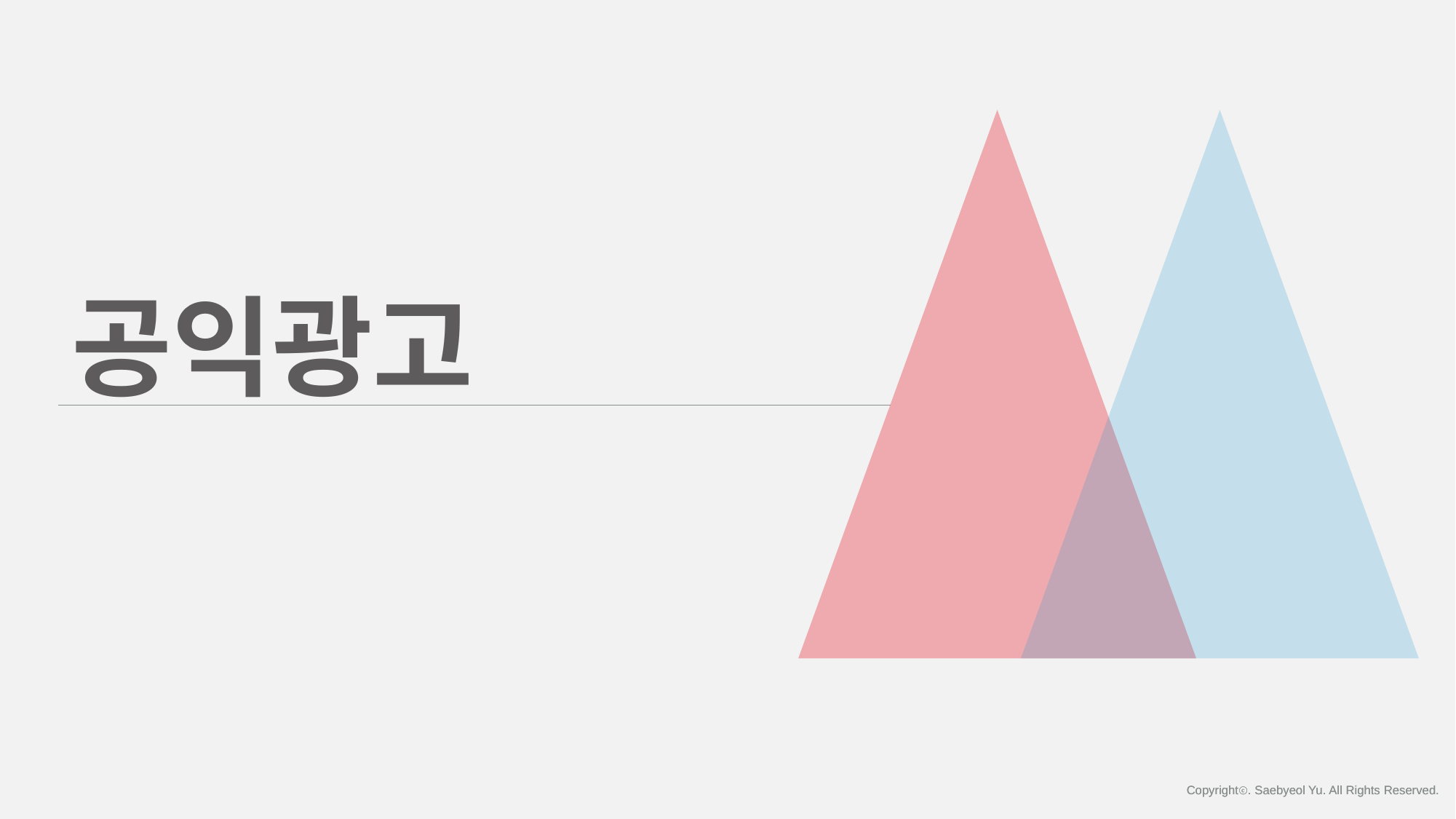

공익광고
Copyrightⓒ. Saebyeol Yu. All Rights Reserved.